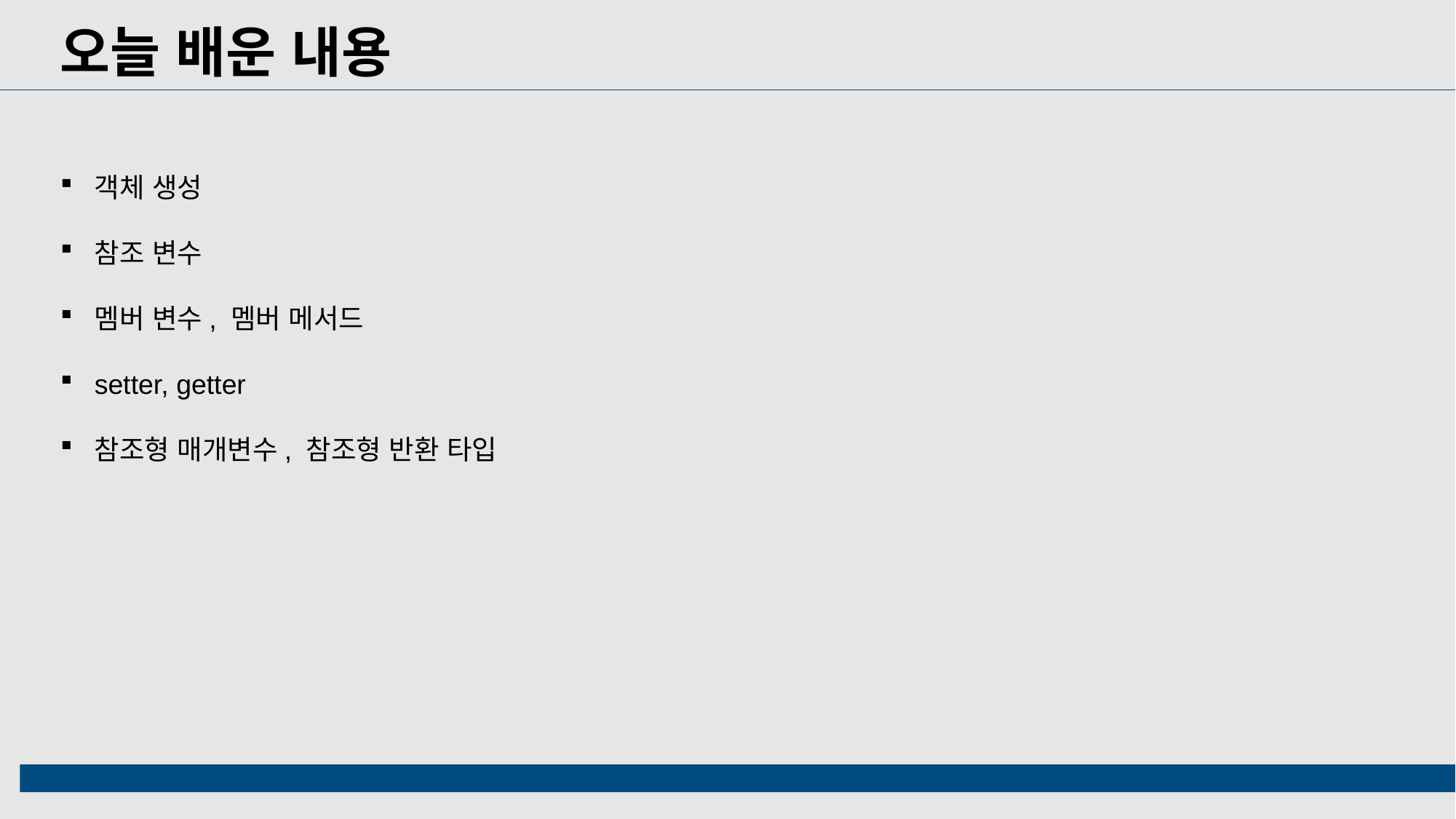

오늘 배운 내용
객체 생성
참조 변수
멤버 변수, 멤버 메서드
setter, getter
참조형 매개변수, 참조형 반환 타입